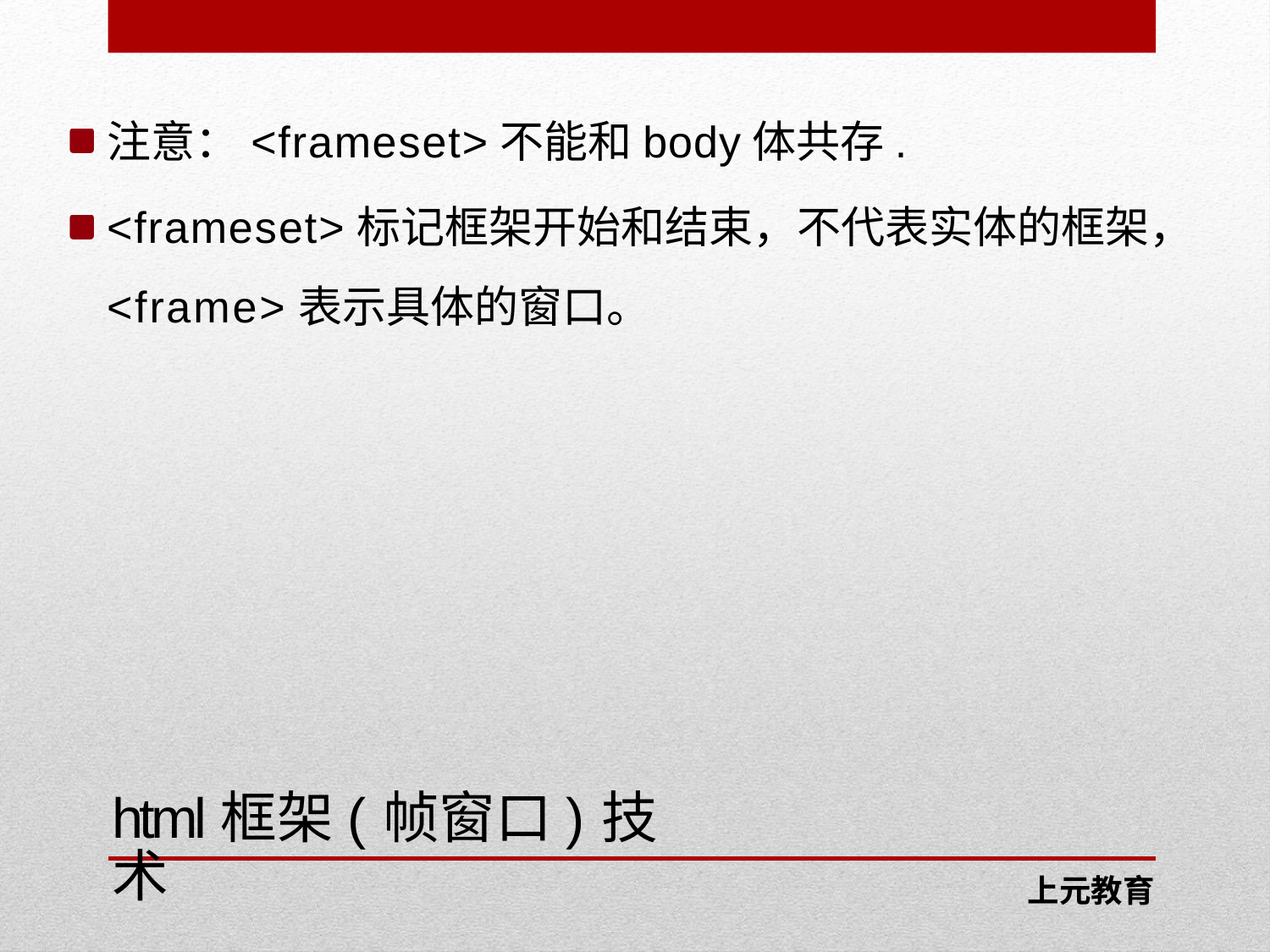

注意：<frameset>不能和body体共存.
<frameset>标记框架开始和结束，不代表实体的框架，
<frame>表示具体的窗口。

html框架(帧窗口)技术
             上元教育